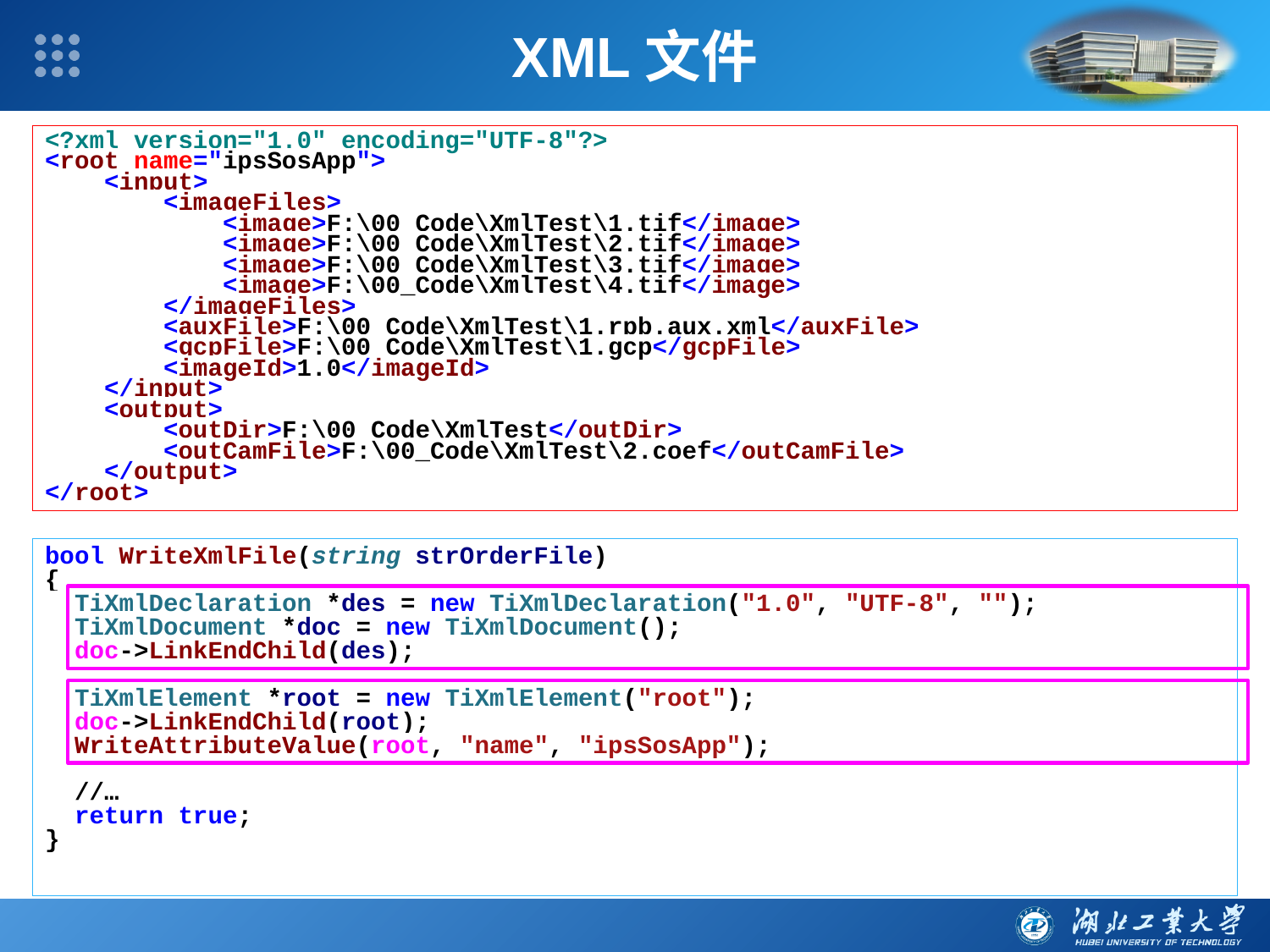

XML文件
<?xml version="1.0" encoding="UTF-8"?>
<root name="ipsSosApp">
    <input>
        <imageFiles>
            <image>F:\00_Code\XmlTest\1.tif</image>
            <image>F:\00_Code\XmlTest\2.tif</image>
            <image>F:\00_Code\XmlTest\3.tif</image>
            <image>F:\00_Code\XmlTest\4.tif</image>
        </imageFiles>
        <auxFile>F:\00_Code\XmlTest\1.rpb.aux.xml</auxFile>
        <gcpFile>F:\00_Code\XmlTest\1.gcp</gcpFile>
        <imageId>1.0</imageId>
    </input>
    <output>
        <outDir>F:\00_Code\XmlTest</outDir>
        <outCamFile>F:\00_Code\XmlTest\2.coef</outCamFile>
    </output>
</root>
bool WriteXmlFile(string strOrderFile)
{
  TiXmlDeclaration *des = new TiXmlDeclaration("1.0", "UTF-8", "");
  TiXmlDocument *doc = new TiXmlDocument();
  doc->LinkEndChild(des);

  TiXmlElement *root = new TiXmlElement("root");
  doc->LinkEndChild(root);
  WriteAttributeValue(root, "name", "ipsSosApp");

  //…
  return true;
}